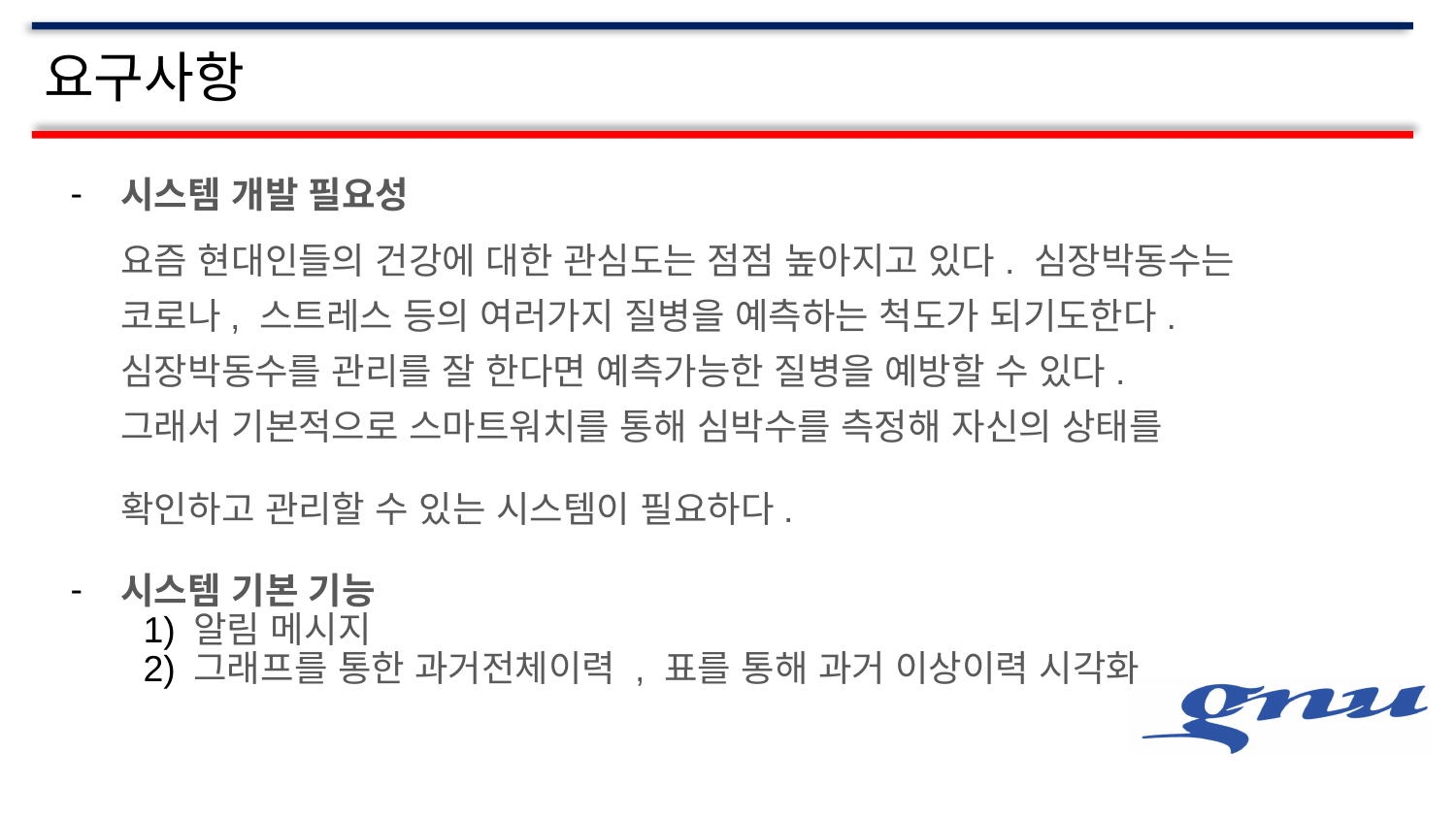

# 요구사항
시스템 개발 필요성
요즘 현대인들의 건강에 대한 관심도는 점점 높아지고 있다. 심장박동수는
코로나, 스트레스 등의 여러가지 질병을 예측하는 척도가 되기도한다.
심장박동수를 관리를 잘 한다면 예측가능한 질병을 예방할 수 있다.
그래서 기본적으로 스마트워치를 통해 심박수를 측정해 자신의 상태를
확인하고 관리할 수 있는 시스템이 필요하다.
시스템 기본 기능
알림 메시지
그래프를 통한 과거전체이력 , 표를 통해 과거 이상이력 시각화